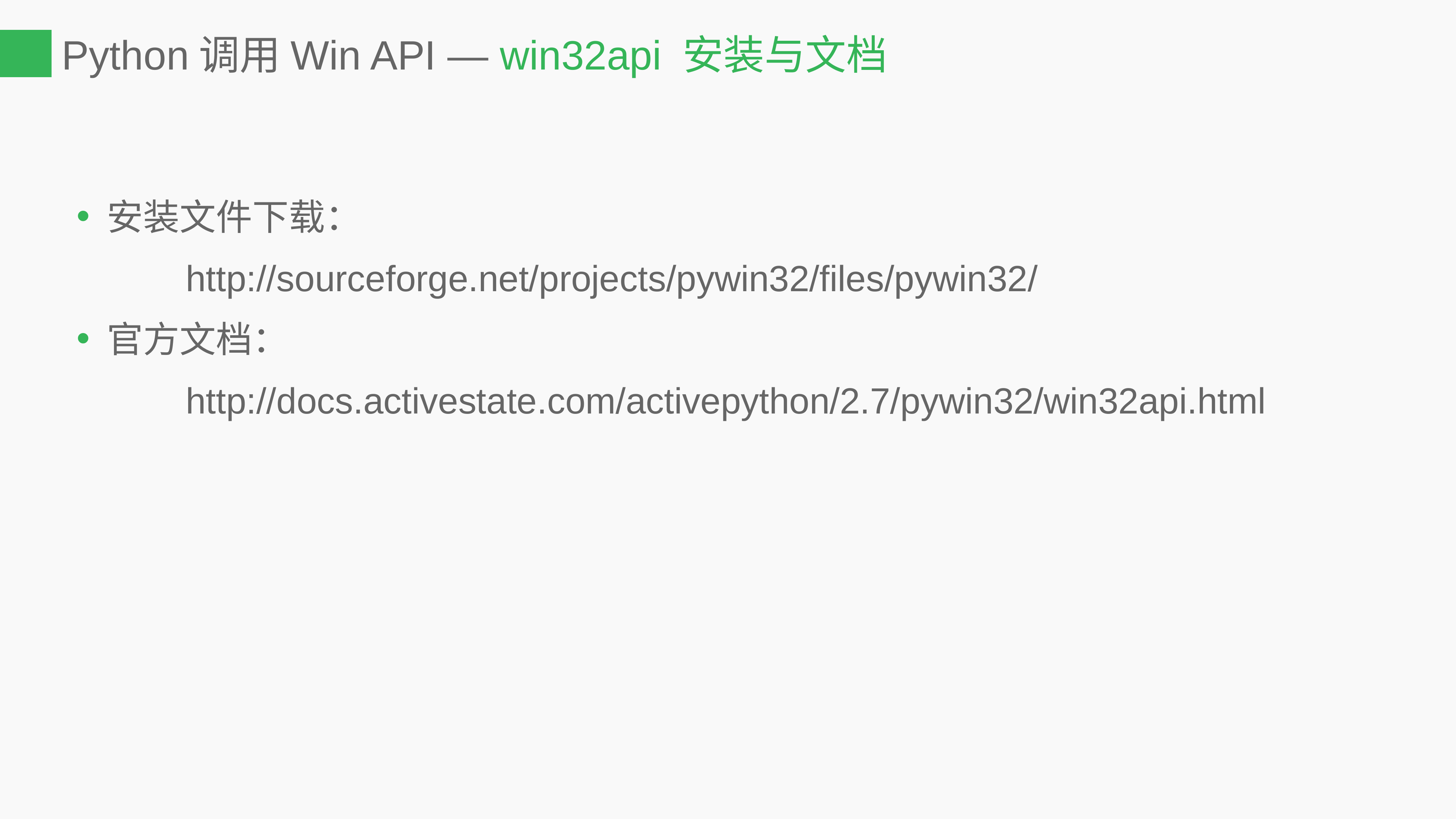

# Python调用Win API — win32api 安装与文档
安装文件下载：
		http://sourceforge.net/projects/pywin32/files/pywin32/
官方文档：
		http://docs.activestate.com/activepython/2.7/pywin32/win32api.html